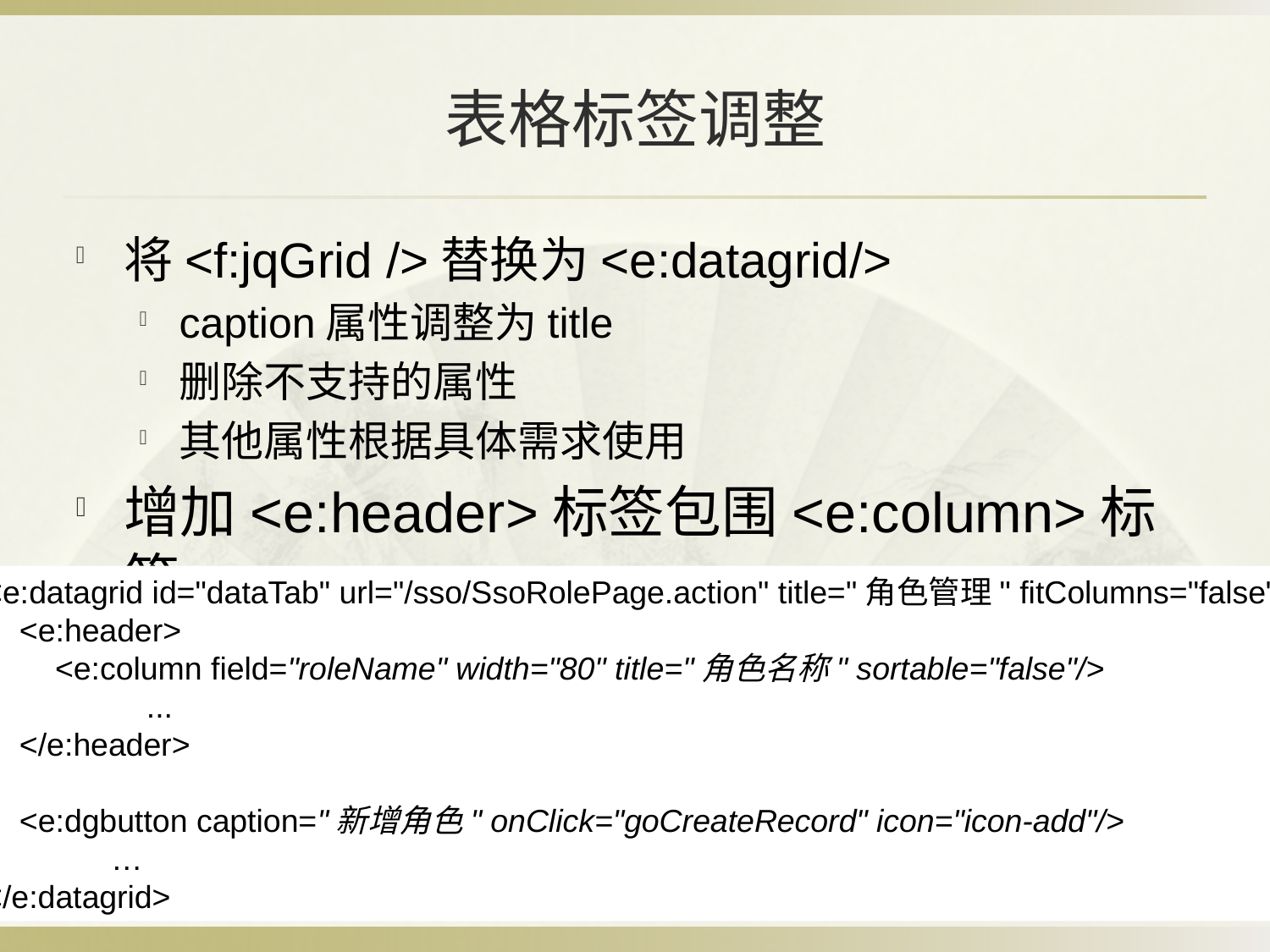

# 表格标签调整
将<f:jqGrid />替换为<e:datagrid/>
caption属性调整为title
删除不支持的属性
其他属性根据具体需求使用
增加<e:header>标签包围<e:column>标签
<e:datagrid id="dataTab" url="/sso/SsoRolePage.action" title="角色管理" fitColumns="false">
    <e:header>
        <e:column field="roleName" width="80" title="角色名称" sortable="false"/>
	    ...
    </e:header>

    <e:dgbutton caption="新增角色" onClick="goCreateRecord" icon="icon-add"/>
	…
</e:datagrid>